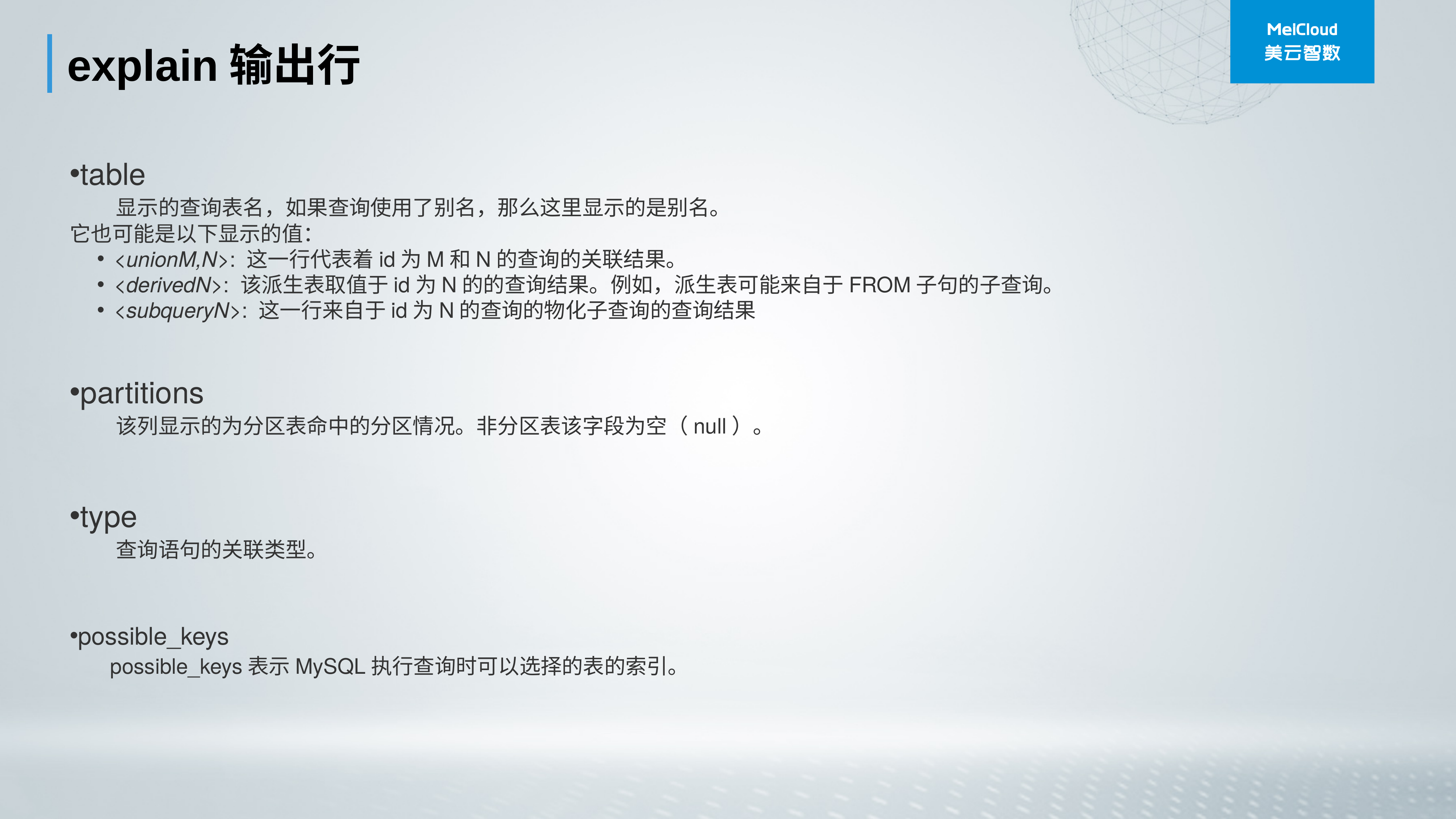

explain输出行

table
      显示的查询表名，如果查询使用了别名，那么这里显示的是别名。
它也可能是以下显示的值：
<unionM,N>: 这一行代表着id为M和N的查询的关联结果。
<derivedN>: 该派生表取值于id为N的的查询结果。例如，派生表可能来自于FROM子句的子查询。
<subqueryN>: 这一行来自于id为N的查询的物化子查询的查询结果

partitions
      该列显示的为分区表命中的分区情况。非分区表该字段为空（null）。

type
      查询语句的关联类型。

possible_keys
      possible_keys表示MySQL执行查询时可以选择的表的索引。